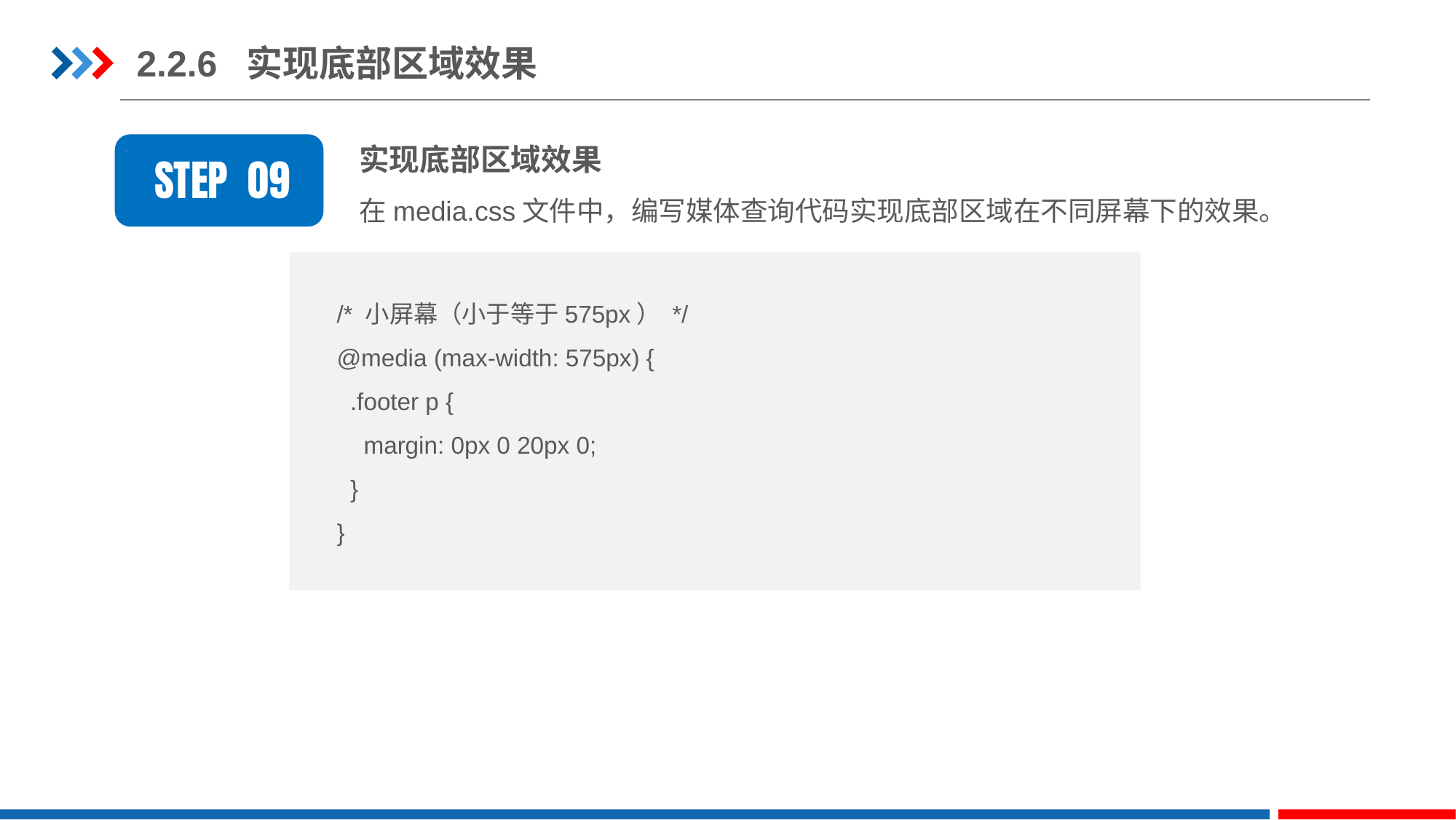

2.2.6  实现底部区域效果
实现底部区域效果
在media.css文件中，编写媒体查询代码实现底部区域在不同屏幕下的效果。

STEP  09

/* 小屏幕（小于等于575px） */
@media (max-width: 575px) {
  .footer p {
    margin: 0px 0 20px 0;
  }
}